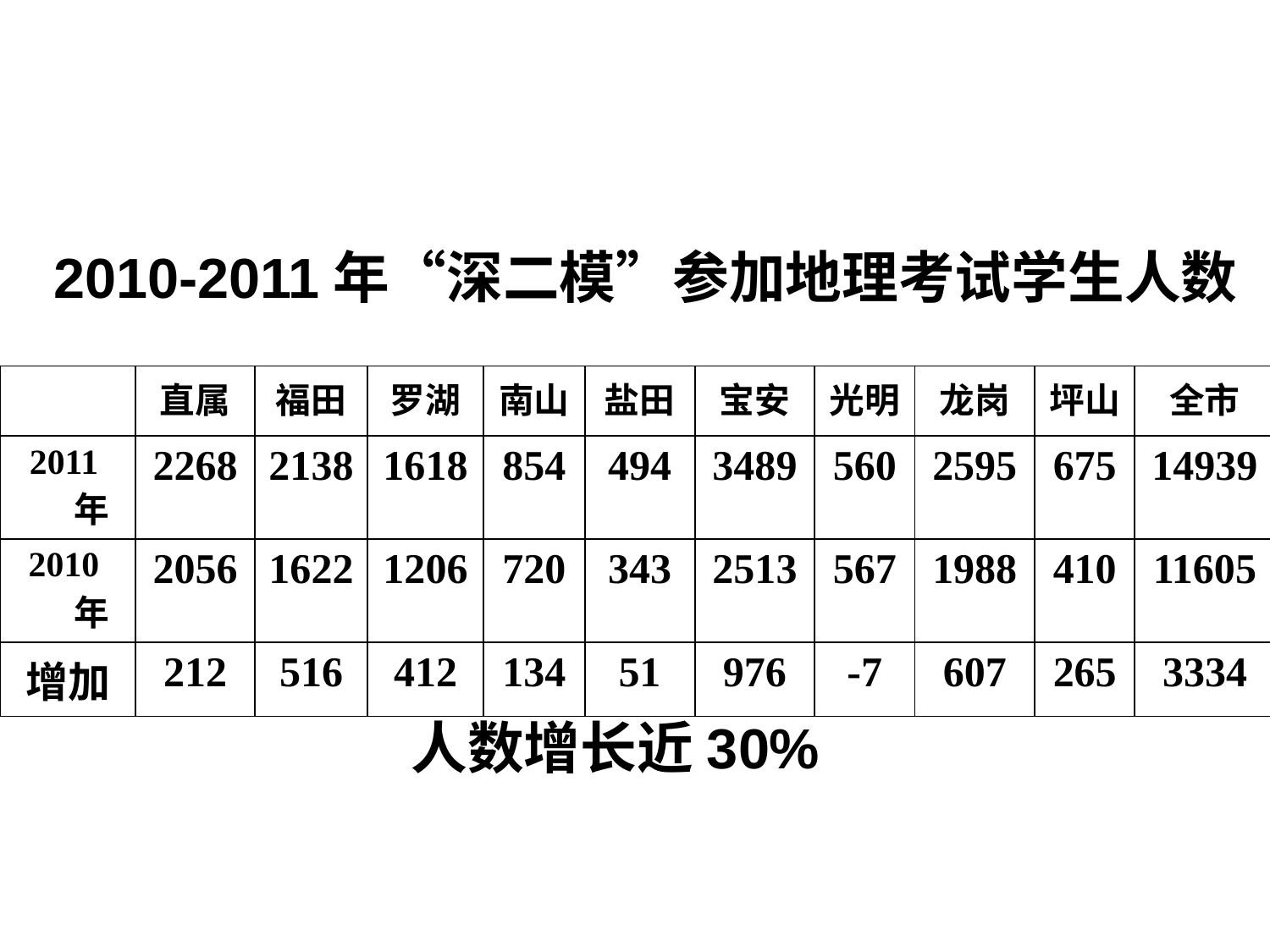

2010-2011年“深二模”参加地理考试学生人数
|  | 直属 | 福田 | 罗湖 | 南山 | 盐田 | 宝安 | 光明 | 龙岗 | 坪山 | 全市 |
| --- | --- | --- | --- | --- | --- | --- | --- | --- | --- | --- |
| 2011年 | 2268 | 2138 | 1618 | 854 | 494 | 3489 | 560 | 2595 | 675 | 14939 |
| 2010年 | 2056 | 1622 | 1206 | 720 | 343 | 2513 | 567 | 1988 | 410 | 11605 |
| 增加 | 212 | 516 | 412 | 134 | 51 | 976 | -7 | 607 | 265 | 3334 |
人数增长近30%